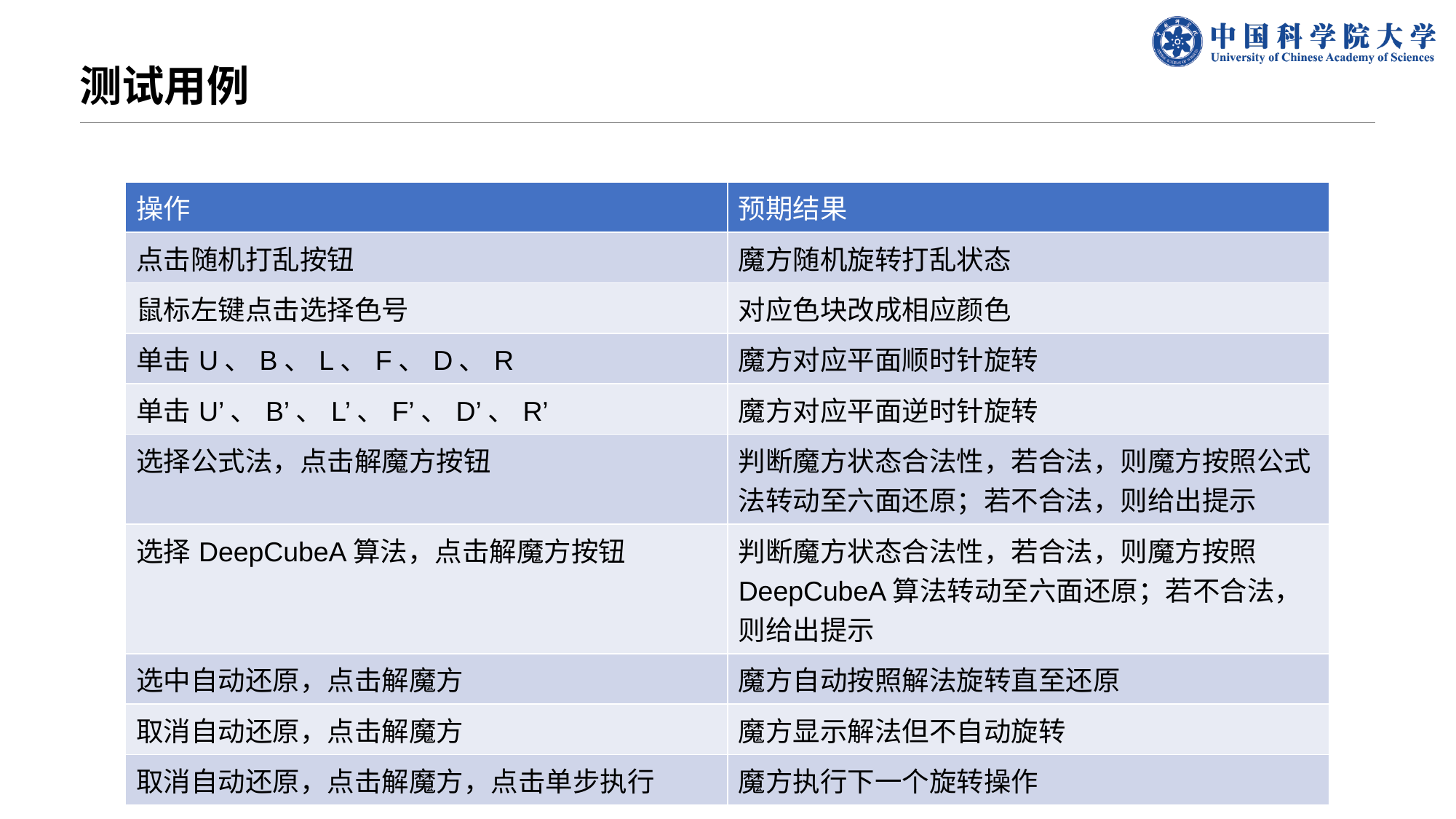

# 测试用例

| 操作 | 预期结果 |
| --- | --- |
| 点击随机打乱按钮 | 魔方随机旋转打乱状态 |
| 鼠标左键点击选择色号 | 对应色块改成相应颜色 |
| 单击U、B、L、F、D、R | 魔方对应平面顺时针旋转 |
| 单击U’、B’、L’、F’、D’、R’ | 魔方对应平面逆时针旋转 |
| 选择公式法，点击解魔方按钮 | 判断魔方状态合法性，若合法，则魔方按照公式法转动至六面还原；若不合法，则给出提示 |
| 选择DeepCubeA算法，点击解魔方按钮 | 判断魔方状态合法性，若合法，则魔方按照DeepCubeA算法转动至六面还原；若不合法，则给出提示 |
| 选中自动还原，点击解魔方 | 魔方自动按照解法旋转直至还原 |
| 取消自动还原，点击解魔方 | 魔方显示解法但不自动旋转 |
| 取消自动还原，点击解魔方，点击单步执行 | 魔方执行下一个旋转操作 |